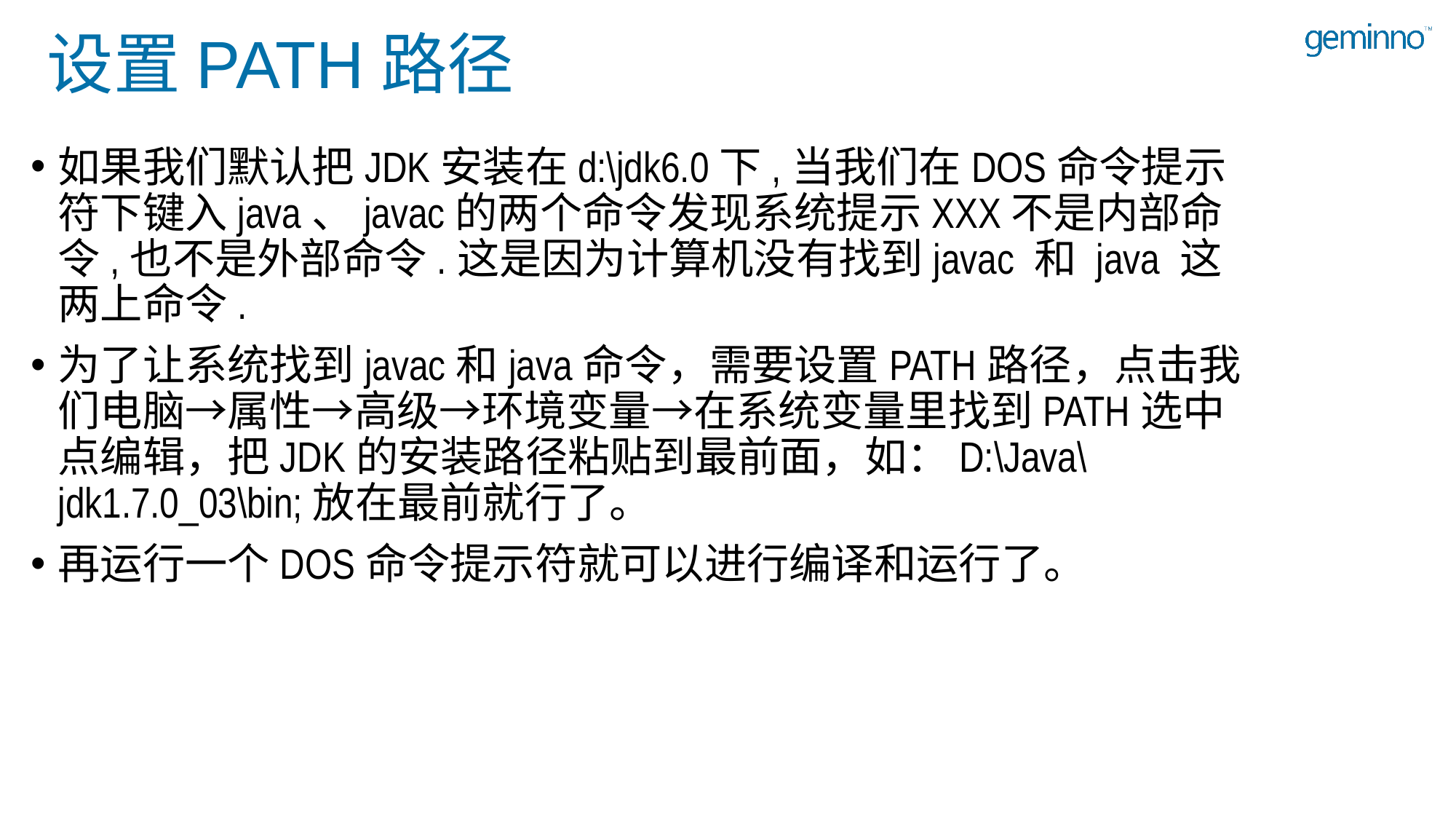

# 设置PATH路径
如果我们默认把JDK安装在d:\jdk6.0下,当我们在DOS命令提示符下键入java、javac的两个命令发现系统提示XXX不是内部命令,也不是外部命令.这是因为计算机没有找到javac 和 java 这两上命令.
为了让系统找到javac和java命令，需要设置PATH路径，点击我们电脑→属性→高级→环境变量→在系统变量里找到PATH选中点编辑，把JDK的安装路径粘贴到最前面，如：D:\Java\jdk1.7.0_03\bin;放在最前就行了。
再运行一个DOS命令提示符就可以进行编译和运行了。